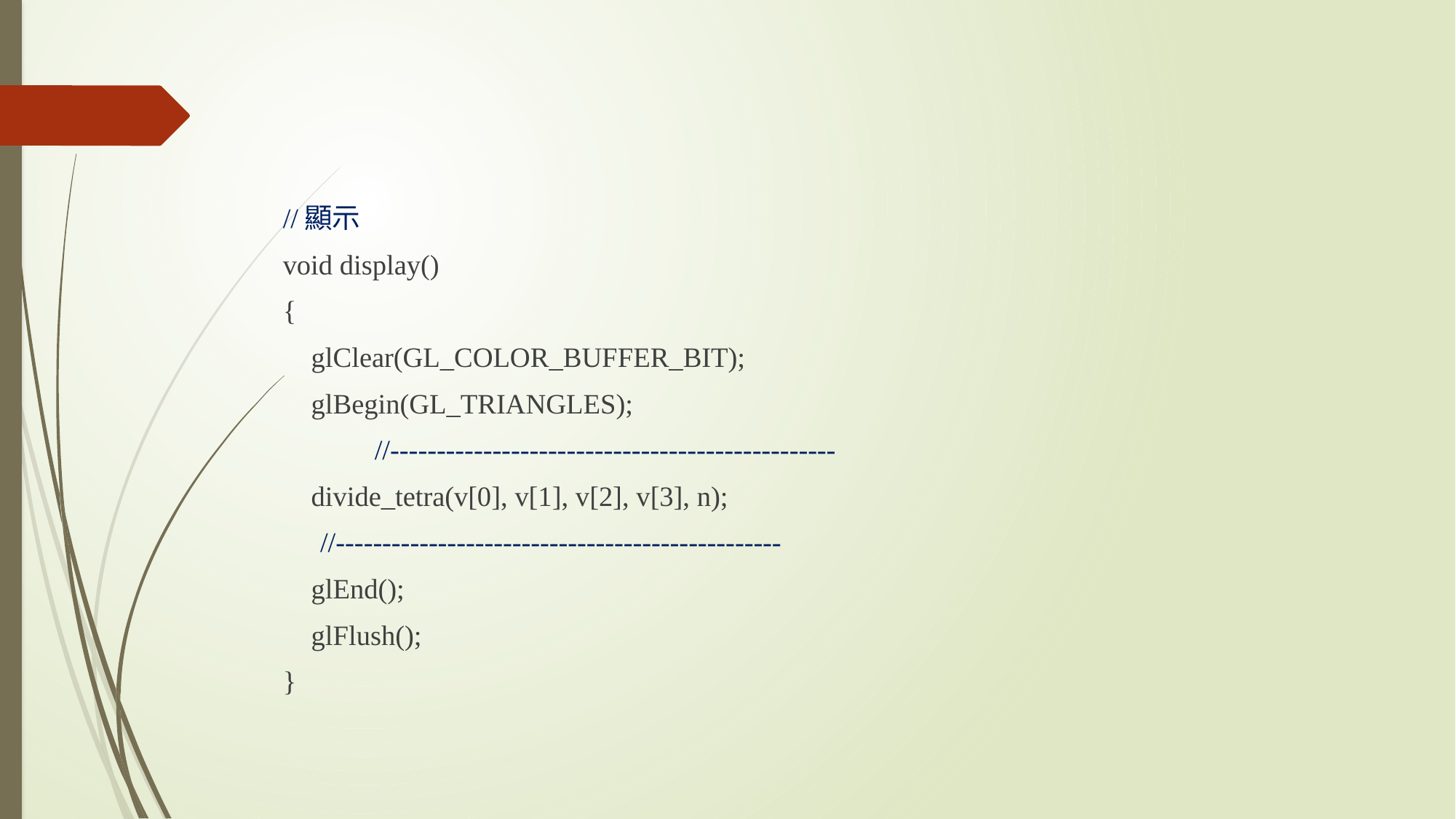

//顯示
void display()
{
    glClear(GL_COLOR_BUFFER_BIT);
    glBegin(GL_TRIANGLES);
	//------------------------------------------------
    divide_tetra(v[0], v[1], v[2], v[3], n);
//------------------------------------------------
    glEnd();
    glFlush();
}